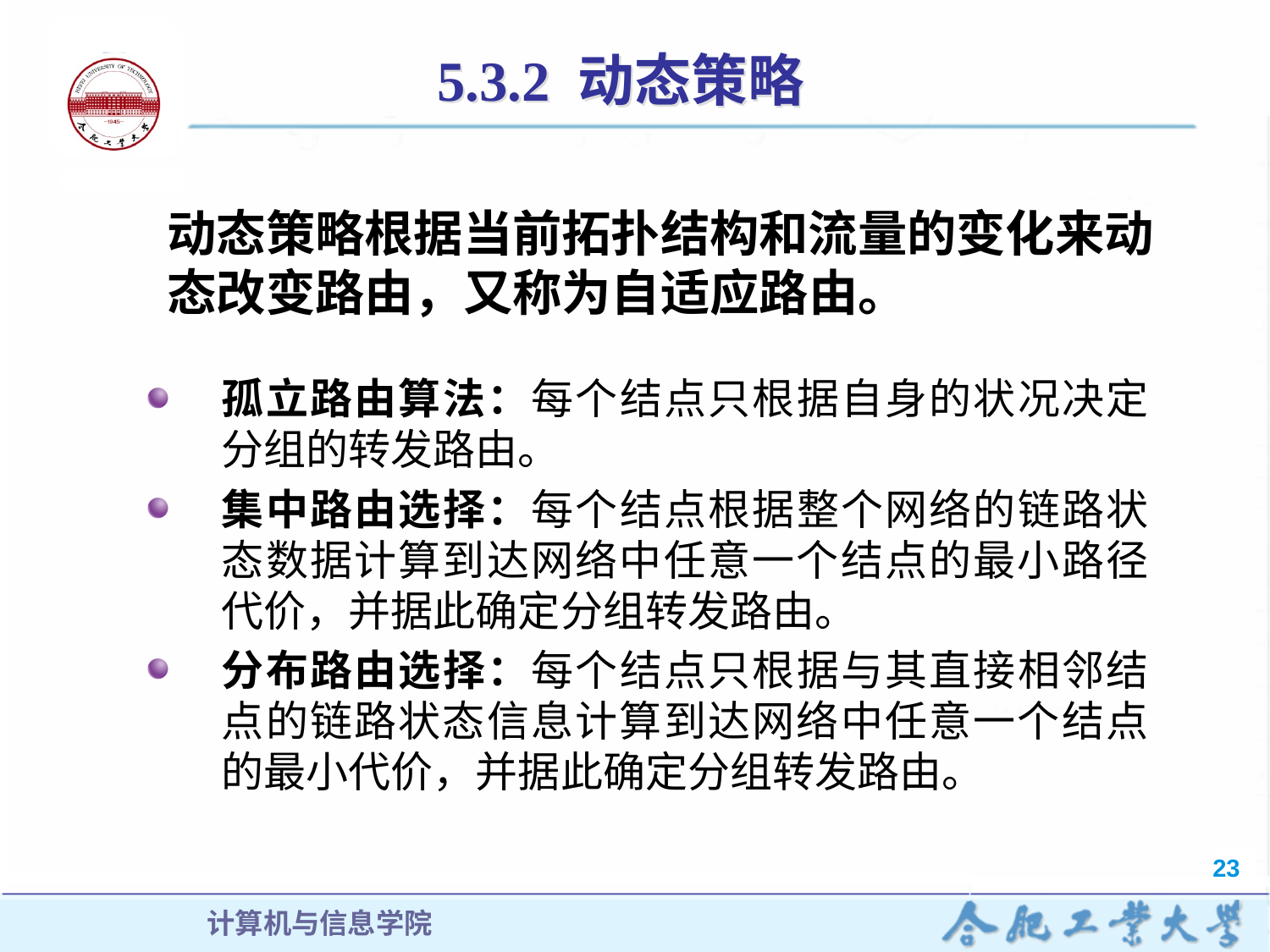

# 5.3.2 动态策略
动态策略根据当前拓扑结构和流量的变化来动态改变路由，又称为自适应路由。
孤立路由算法：每个结点只根据自身的状况决定分组的转发路由。
集中路由选择：每个结点根据整个网络的链路状态数据计算到达网络中任意一个结点的最小路径代价，并据此确定分组转发路由。
分布路由选择：每个结点只根据与其直接相邻结点的链路状态信息计算到达网络中任意一个结点的最小代价，并据此确定分组转发路由。